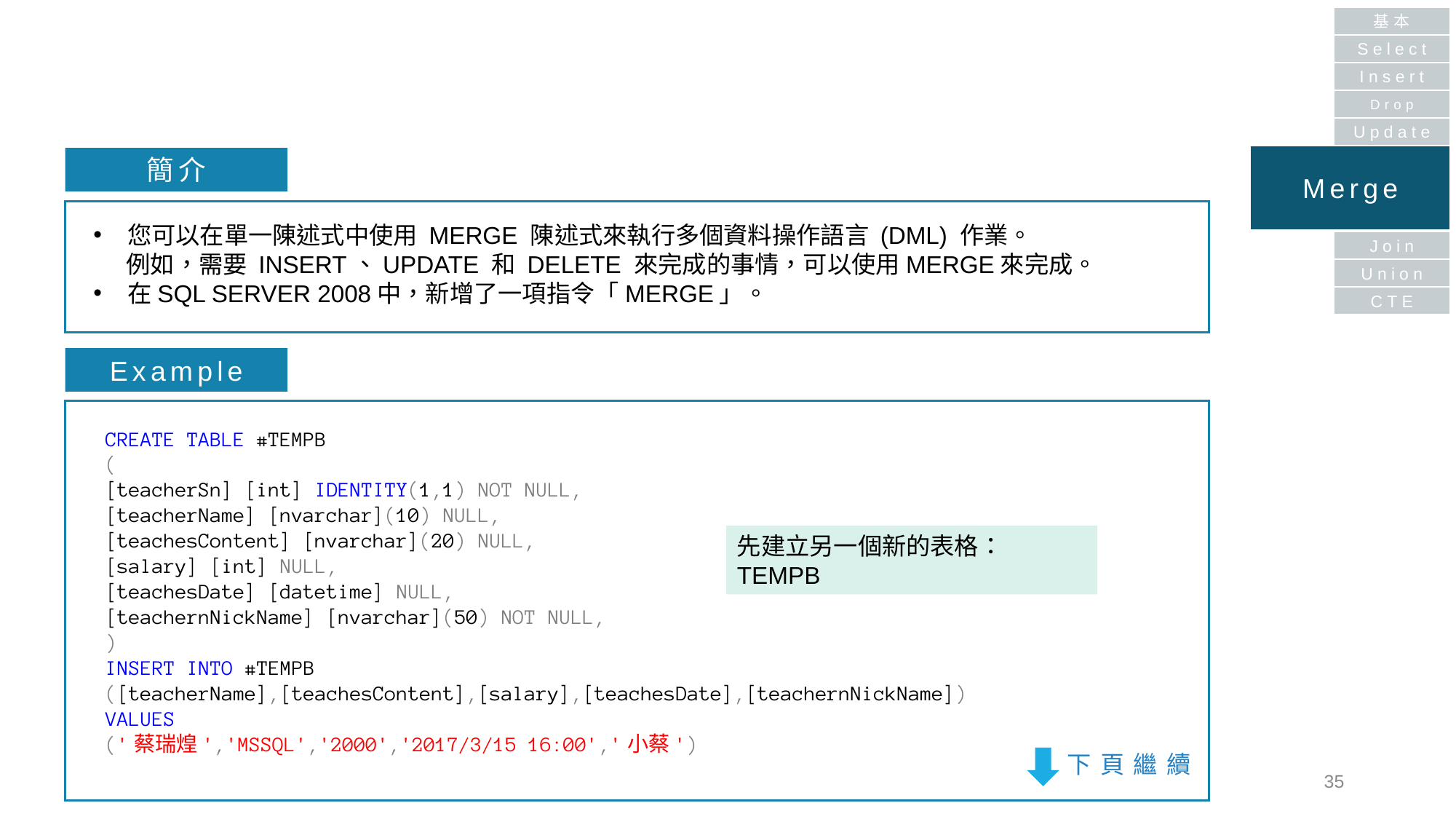

基本
Select
Insert
Drop
Update
Merge
簡介

您可以在單一陳述式中使用 MERGE 陳述式來執行多個資料操作語言 (DML) 作業。
     例如，需要 INSERT、UPDATE 和 DELETE 來完成的事情，可以使用MERGE來完成。
在SQL SERVER 2008中，新增了一項指令「MERGE」。
Join
Union
CTE
Example

CREATE TABLE #TEMPB
(
[teacherSn] [int] IDENTITY(1,1) NOT NULL,
[teacherName] [nvarchar](10) NULL,
[teachesContent] [nvarchar](20) NULL,
[salary] [int] NULL,
[teachesDate] [datetime] NULL,
[teachernNickName] [nvarchar](50) NOT NULL,
)
INSERT INTO #TEMPB
([teacherName],[teachesContent],[salary],[teachesDate],[teachernNickName])
VALUES
('蔡瑞煌','MSSQL','2000','2017/3/15 16:00','小蔡')
先建立另一個新的表格：TEMPB
下頁繼續

35